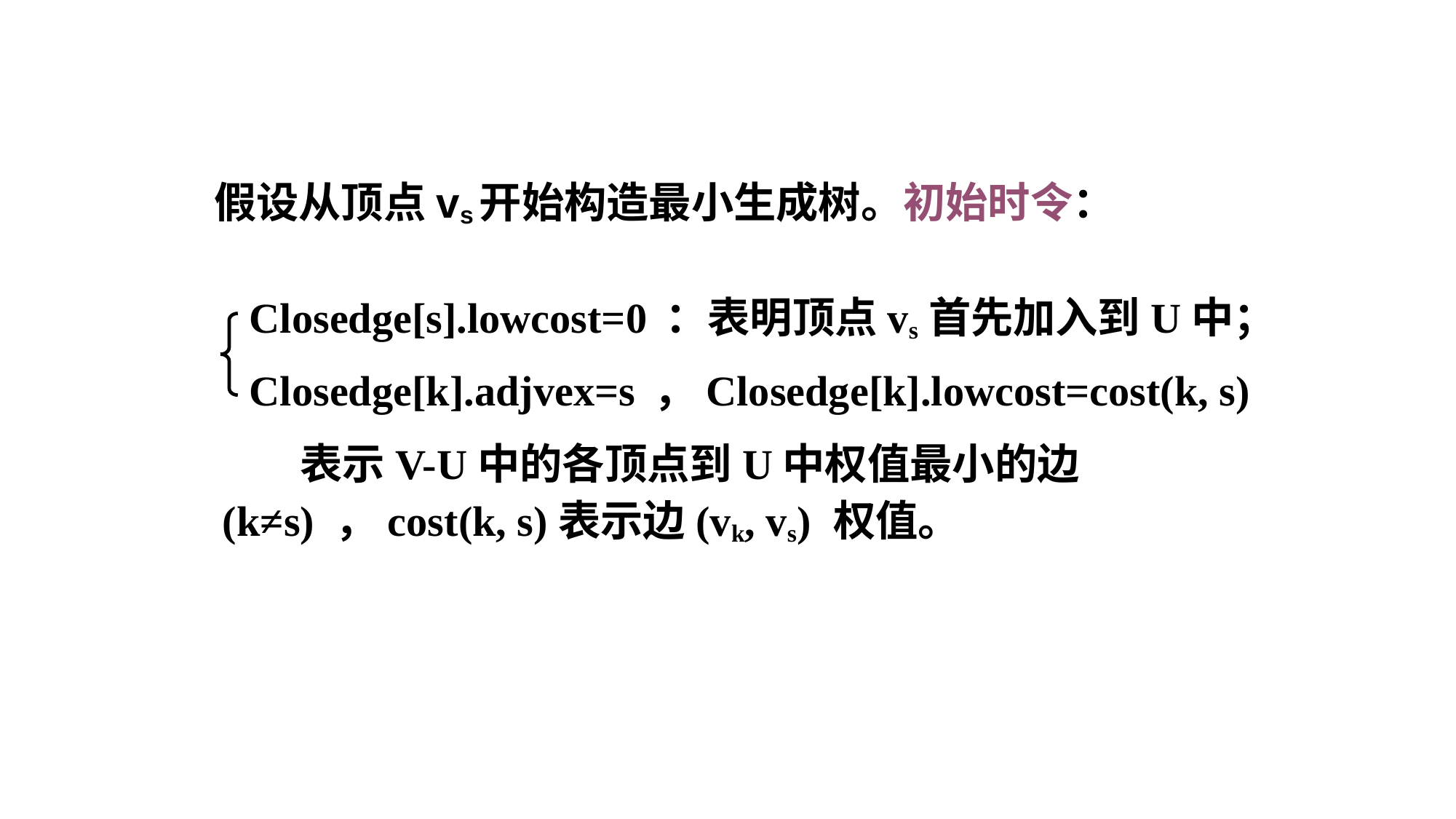

假设从顶点vs开始构造最小生成树。初始时令：
Closedge[s].lowcost=0 ：表明顶点vs首先加入到U中；

Closedge[k].adjvex=s ，Closedge[k].lowcost=cost(k, s)
       表示V-U中的各顶点到U中权值最小的边(k≠s) ，cost(k, s)表示边(vk, vs) 权值。